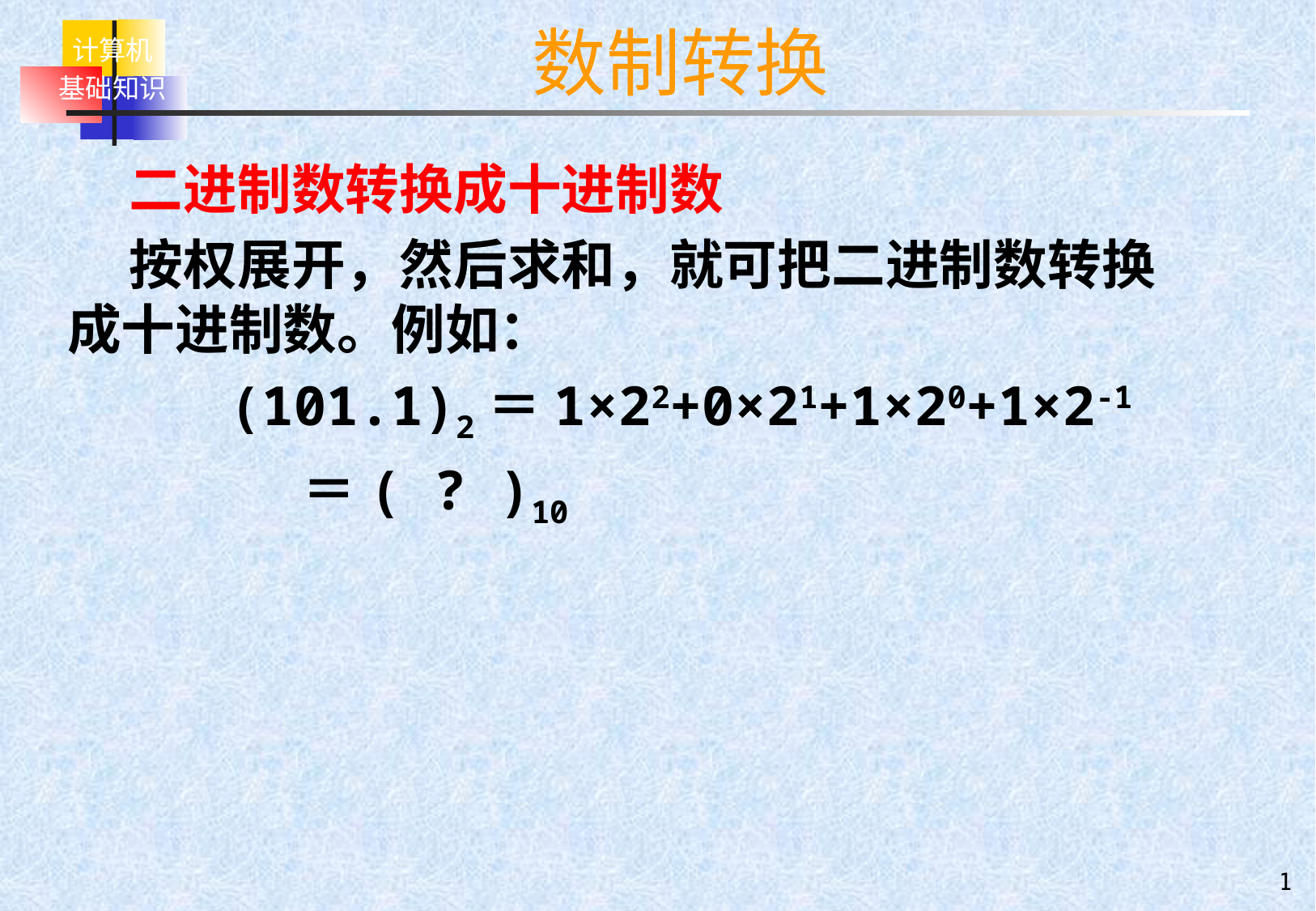

# 数制转换
    二进制数转换成十进制数
    按权展开，然后求和，就可把二进制数转换成十进制数。例如：
     (101.1)2＝1×22+0×21+1×20+1×2-1
                  ＝( ? )10
1